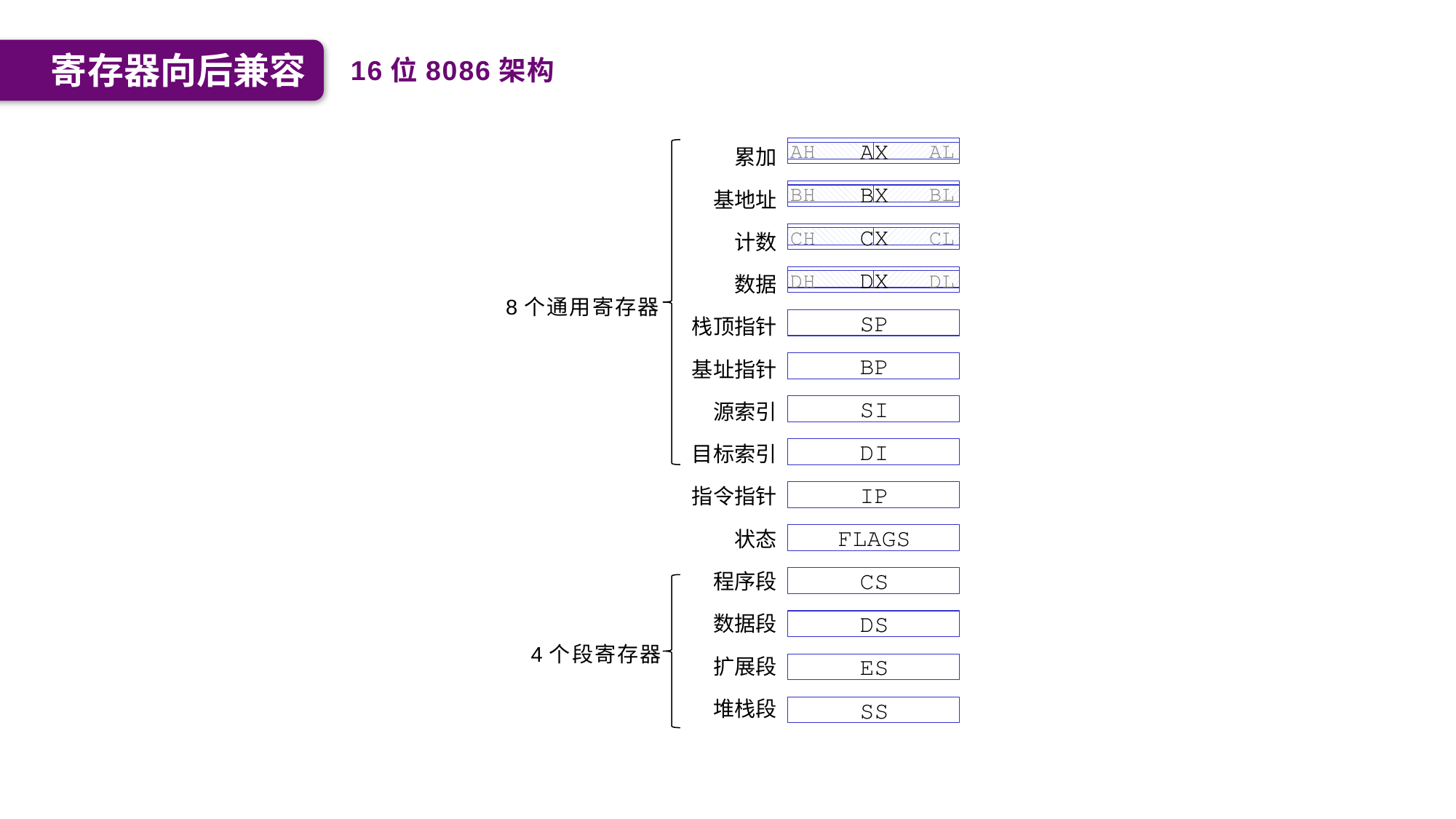

寄存器向后兼容
16位8086架构
累加
基地址
计数
数据
栈顶指针
基址指针
源索引
目标索引
指令指针
状态
程序段
数据段
扩展段
堆栈段
| AH |
| --- |
| BH |
| CH |
| DH |
| AX |
| --- |
| BX |
| CX |
| DX |
| SP |
| BP |
| SI |
| DI |
| IP |
| FLAGS |
| CS |
| DS |
| ES |
| SS |
| AL |
| --- |
| BL |
| CL |
| DL |

8个通用寄存器

4个段寄存器